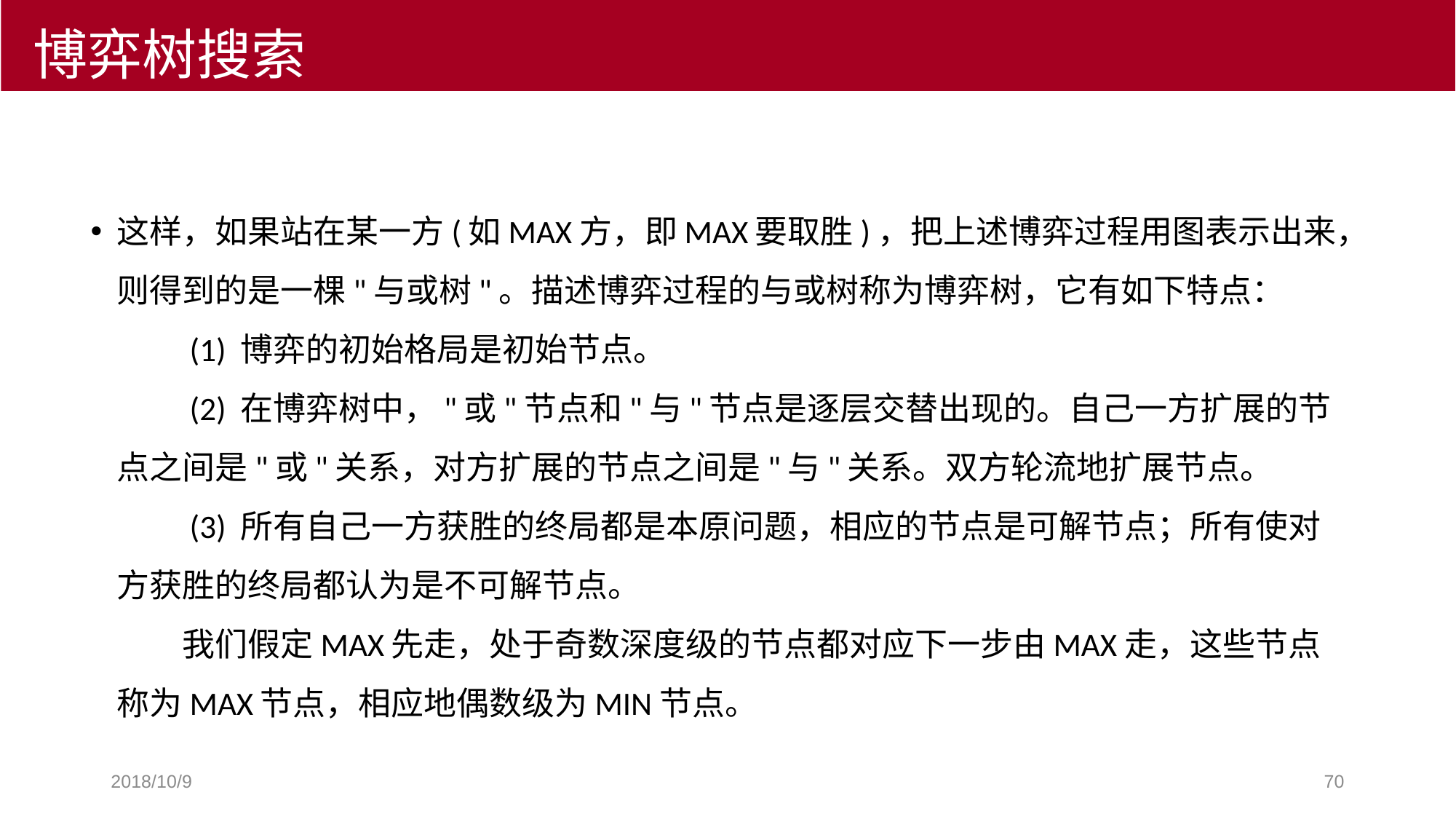

博弈树搜索
这样，如果站在某一方(如MAX方，即MAX要取胜)，把上述博弈过程用图表示出来，则得到的是一棵"与或树"。描述博弈过程的与或树称为博弈树，它有如下特点：
　　(1) 博弈的初始格局是初始节点。
　　(2) 在博弈树中，"或"节点和"与"节点是逐层交替出现的。自己一方扩展的节点之间是"或"关系，对方扩展的节点之间是"与"关系。双方轮流地扩展节点。
　　(3) 所有自己一方获胜的终局都是本原问题，相应的节点是可解节点；所有使对方获胜的终局都认为是不可解节点。
　　我们假定MAX先走，处于奇数深度级的节点都对应下一步由MAX走，这些节点称为MAX节点，相应地偶数级为MIN节点。
2018/10/9
70